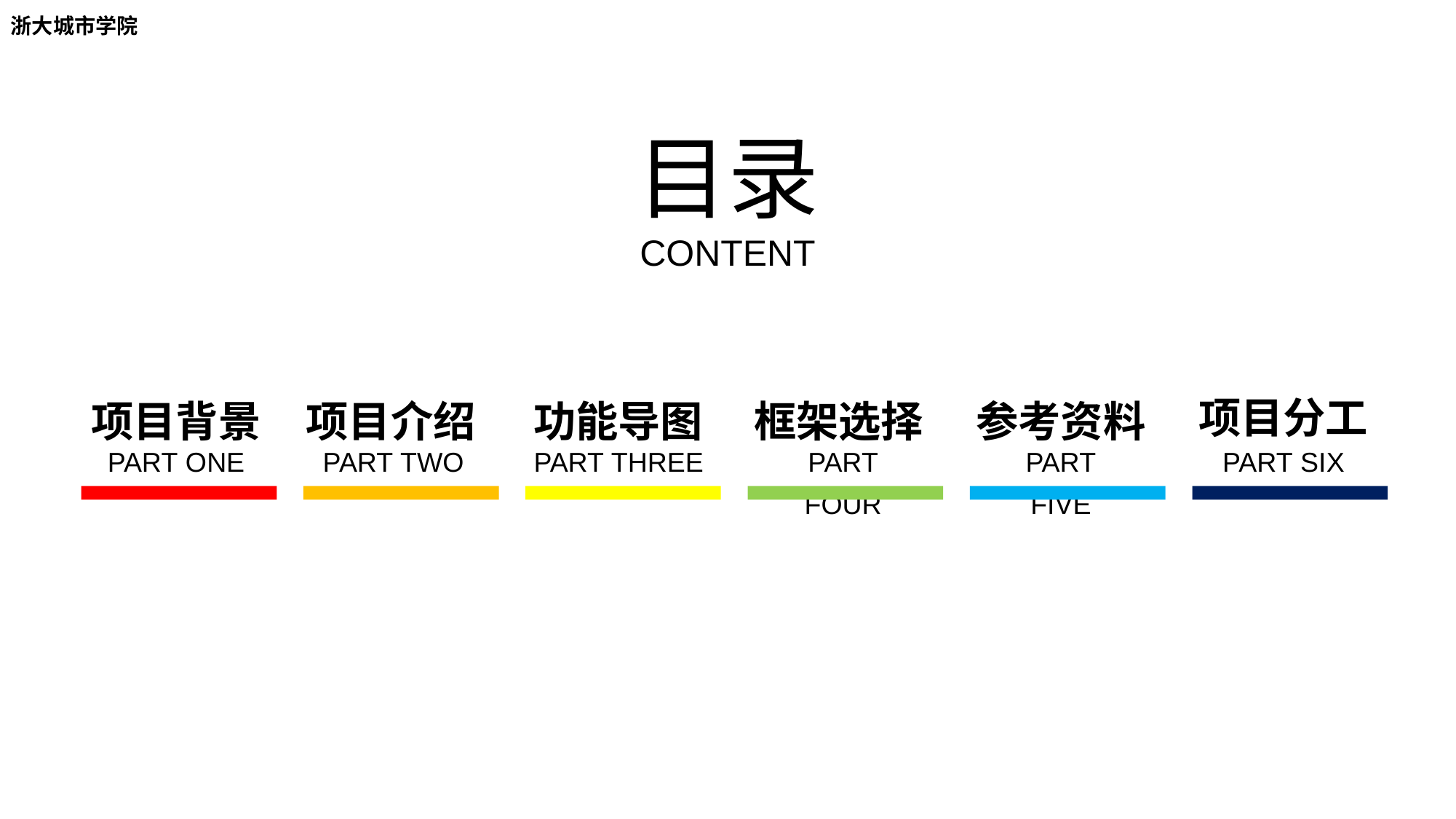

浙大城市学院
目录
CONTENT
项目分工
项目背景
项目介绍
功能导图
框架选择
参考资料
PART ONE
PART TWO
PART THREE
PART FOUR
PART FIVE
PART SIX